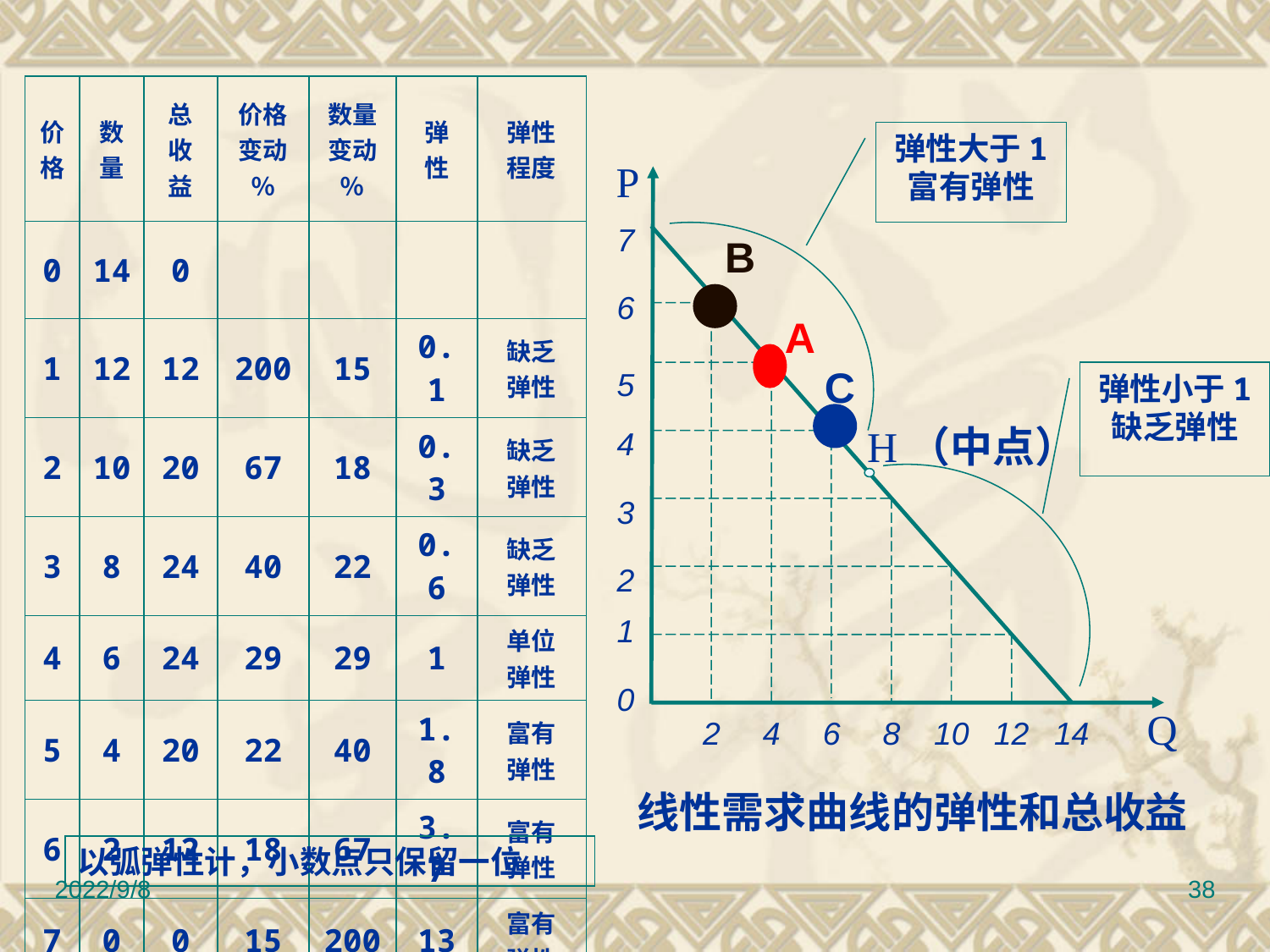

| 价 格 | 数 量 | 总 收 益 | 价格 变动 ％ | 数量 变动 ％ | 弹 性 | 弹性 程度 |
| --- | --- | --- | --- | --- | --- | --- |
| 0 | 14 | 0 |  |  |  |  |
| 1 | 12 | 12 | 200 | 15 | 0.1 | 缺乏 弹性 |
| 2 | 10 | 20 | 67 | 18 | 0.3 | 缺乏 弹性 |
| 3 | 8 | 24 | 40 | 22 | 0.6 | 缺乏 弹性 |
| 4 | 6 | 24 | 29 | 29 | 1 | 单位 弹性 |
| 5 | 4 | 20 | 22 | 40 | 1.8 | 富有 弹性 |
| 6 | 2 | 12 | 18 | 67 | 3.7 | 富有 弹性 |
| 7 | 0 | 0 | 15 | 200 | 13 | 富有 弹性 |
弹性大于1
富有弹性
P

7

B
6

A

C
5

弹性小于1
缺乏弹性
H（中点）

4

3

2

1

0
Q

2
4
6
8
10
12
14
线性需求曲线的弹性和总收益
以弧弹性计，小数点只保留一位
2022/9/8
38